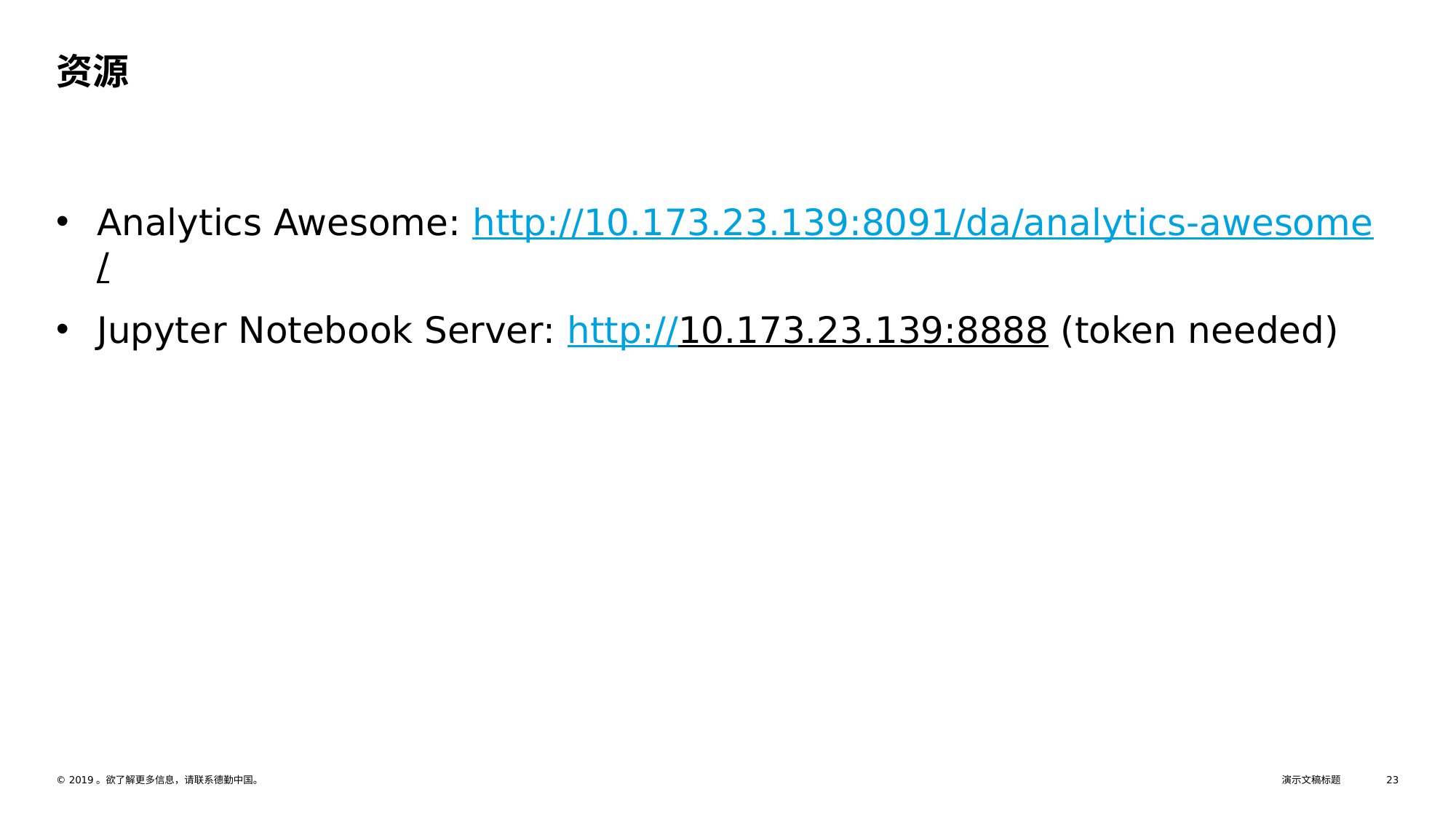

# 资源
Analytics Awesome: http://10.173.23.139:8091/da/analytics-awesome/
Jupyter Notebook Server: http://10.173.23.139:8888 (token needed)